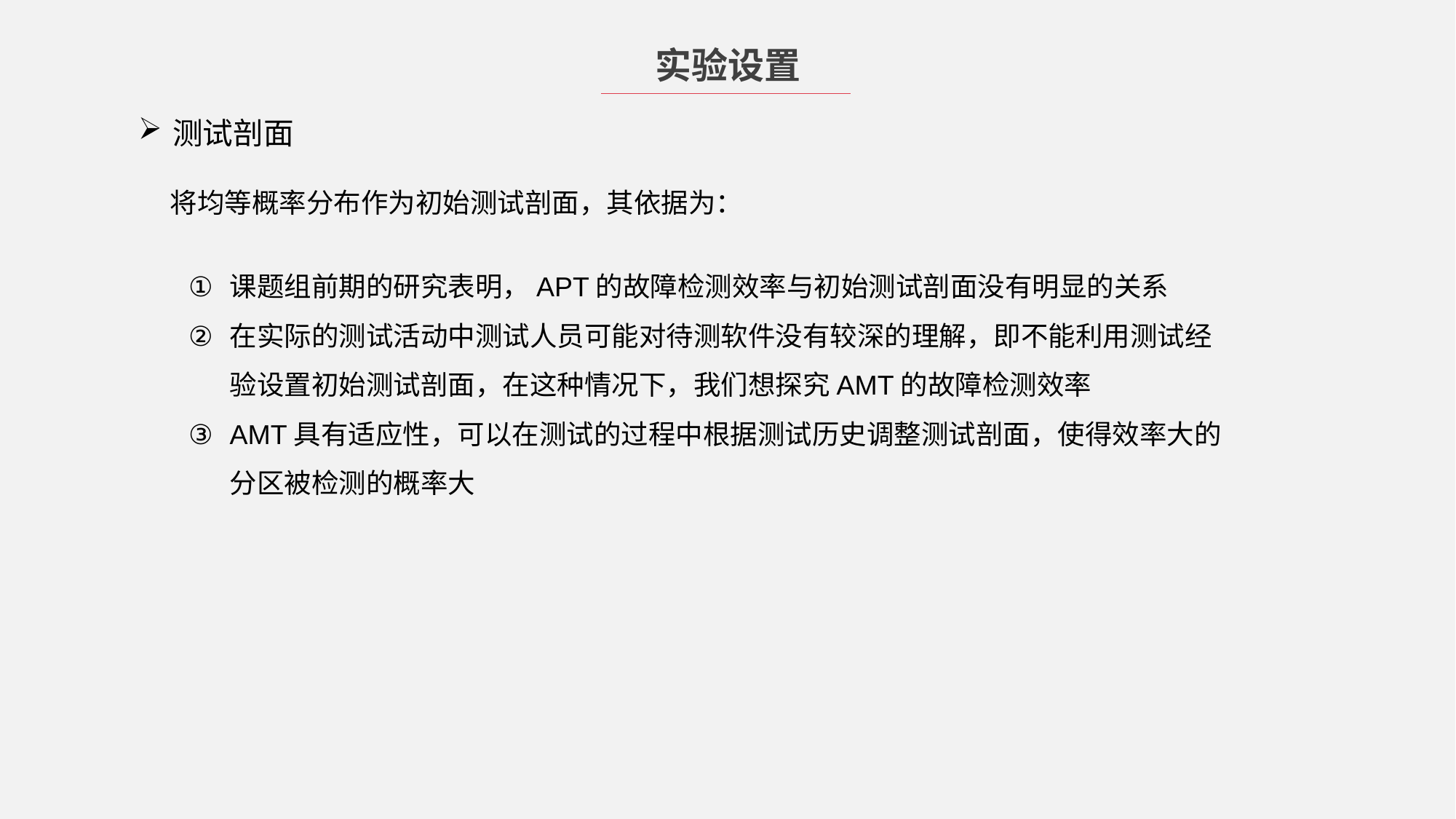

实验设置
测试剖面
将均等概率分布作为初始测试剖面，其依据为：
课题组前期的研究表明，APT的故障检测效率与初始测试剖面没有明显的关系
在实际的测试活动中测试人员可能对待测软件没有较深的理解，即不能利用测试经验设置初始测试剖面，在这种情况下，我们想探究AMT的故障检测效率
AMT具有适应性，可以在测试的过程中根据测试历史调整测试剖面，使得效率大的分区被检测的概率大